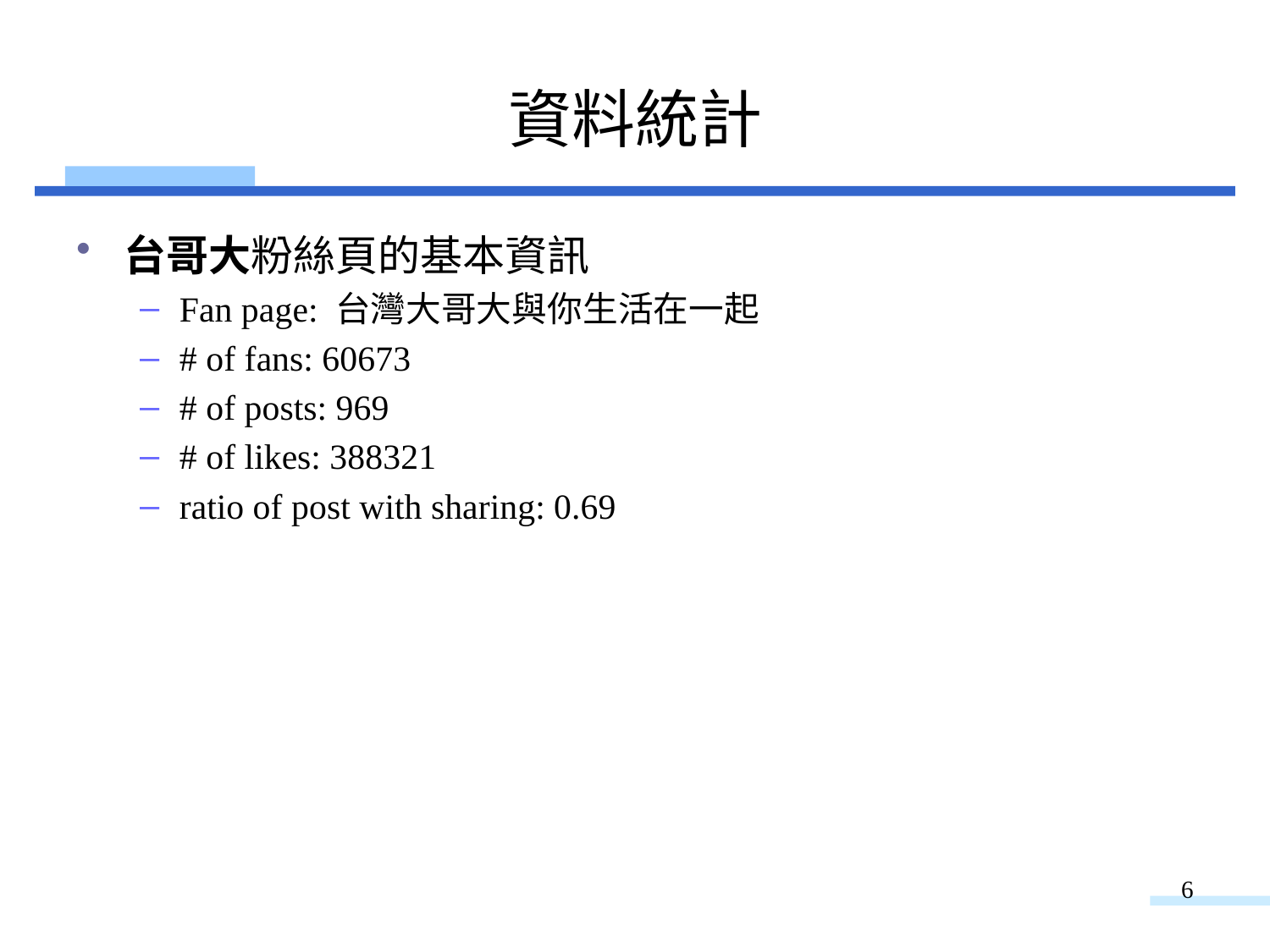

# 資料統計
台哥大粉絲頁的基本資訊
Fan page: 台灣大哥大與你生活在一起
# of fans: 60673
# of posts: 969
# of likes: 388321
ratio of post with sharing: 0.69
6